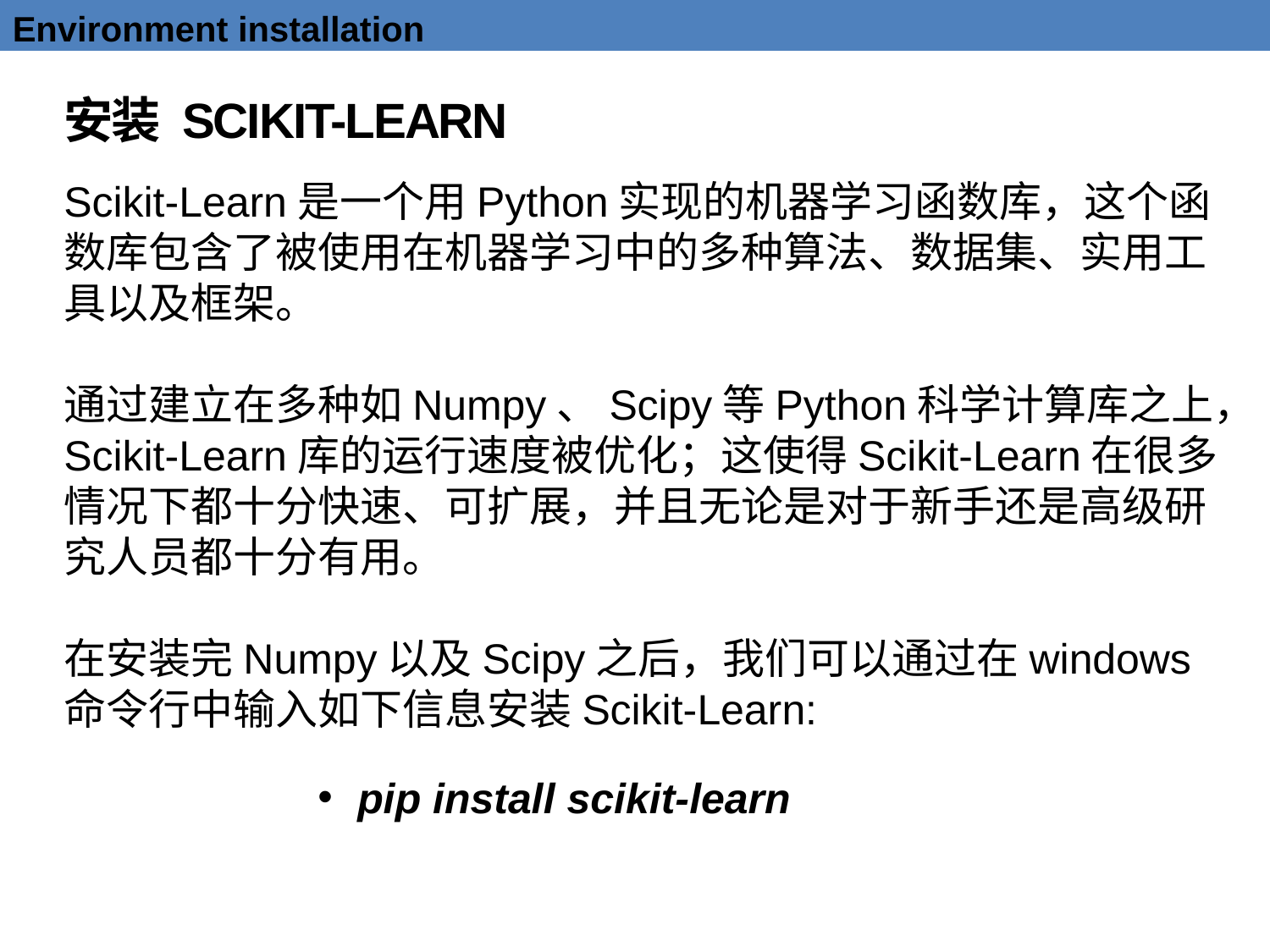

Environment installation
# 安装 scikit-learn
Scikit-Learn是一个用Python实现的机器学习函数库，这个函数库包含了被使用在机器学习中的多种算法、数据集、实用工具以及框架。

通过建立在多种如Numpy、Scipy等Python科学计算库之上，Scikit-Learn库的运行速度被优化；这使得Scikit-Learn在很多情况下都十分快速、可扩展，并且无论是对于新手还是高级研究人员都十分有用。

在安装完Numpy以及Scipy之后，我们可以通过在windows命令行中输入如下信息安装Scikit-Learn:

pip install scikit-learn